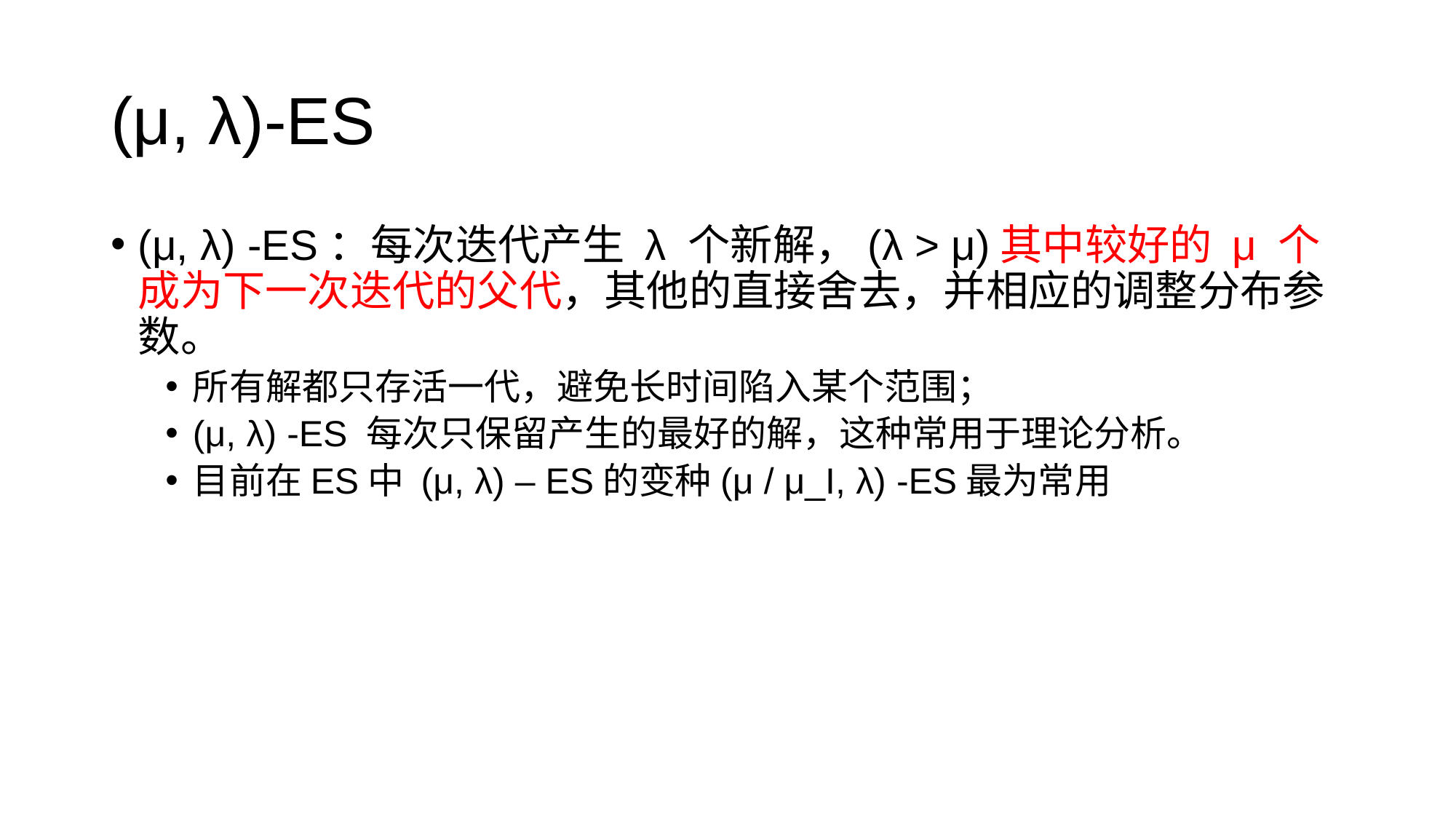

# (μ, λ)-ES
(μ, λ) -ES：每次迭代产生 λ 个新解，(λ > μ)其中较好的 μ 个成为下一次迭代的父代，其他的直接舍去，并相应的调整分布参数。
所有解都只存活一代，避免长时间陷入某个范围；
(μ, λ) -ES 每次只保留产生的最好的解，这种常用于理论分析。
目前在ES中 (μ, λ) – ES的变种(μ / μ_I, λ) -ES最为常用